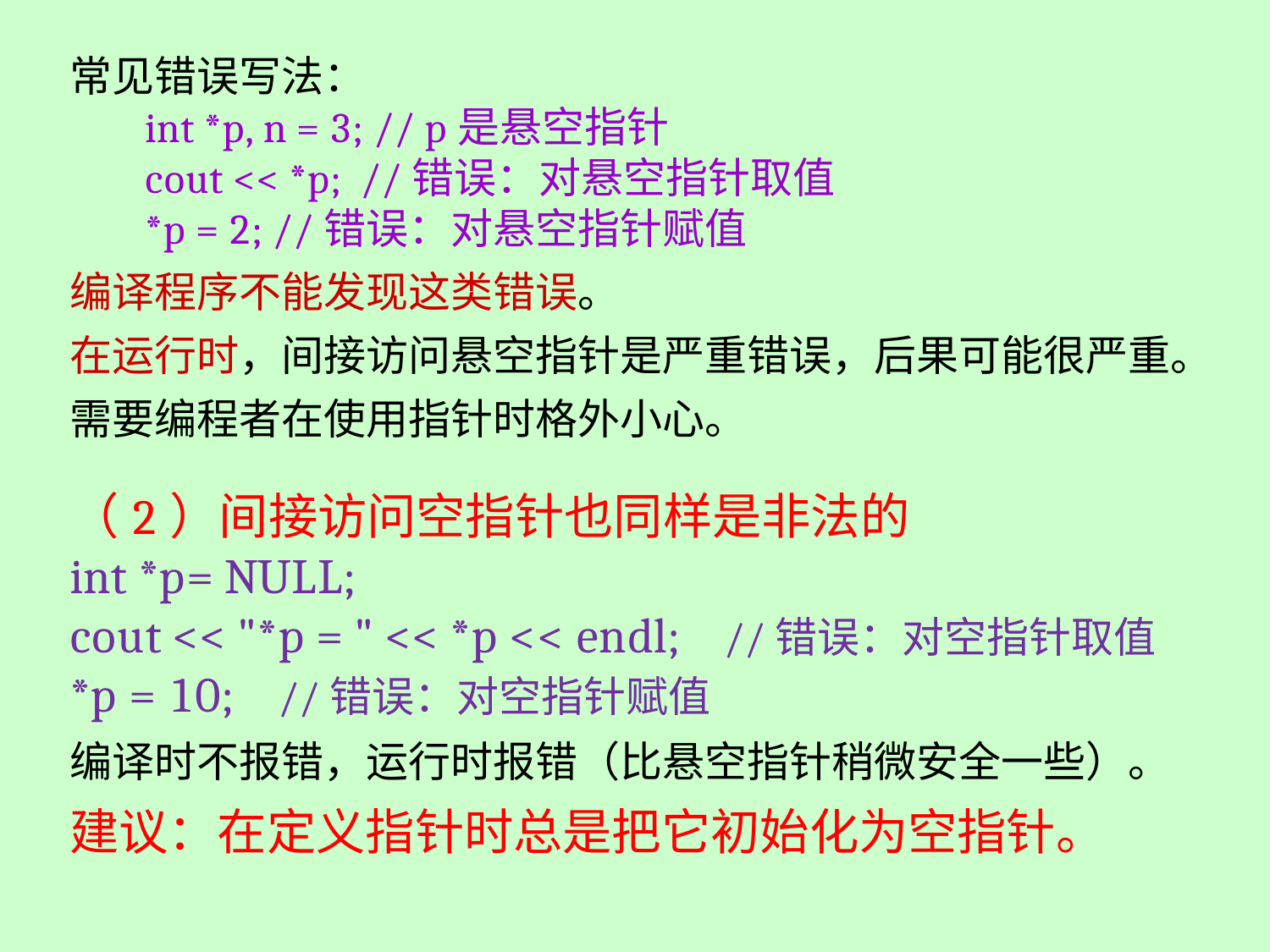

常见错误写法：
int *p, n = 3; // p是悬空指针
cout << *p;  //错误：对悬空指针取值
*p = 2; //错误：对悬空指针赋值
编译程序不能发现这类错误。
在运行时，间接访问悬空指针是严重错误，后果可能很严重。
需要编程者在使用指针时格外小心。
（2）间接访问空指针也同样是非法的
int *p= NULL;
cout << "*p = " << *p << endl;    //错误：对空指针取值
*p = 10;    //错误：对空指针赋值
编译时不报错，运行时报错（比悬空指针稍微安全一些）。
建议：在定义指针时总是把它初始化为空指针。

33